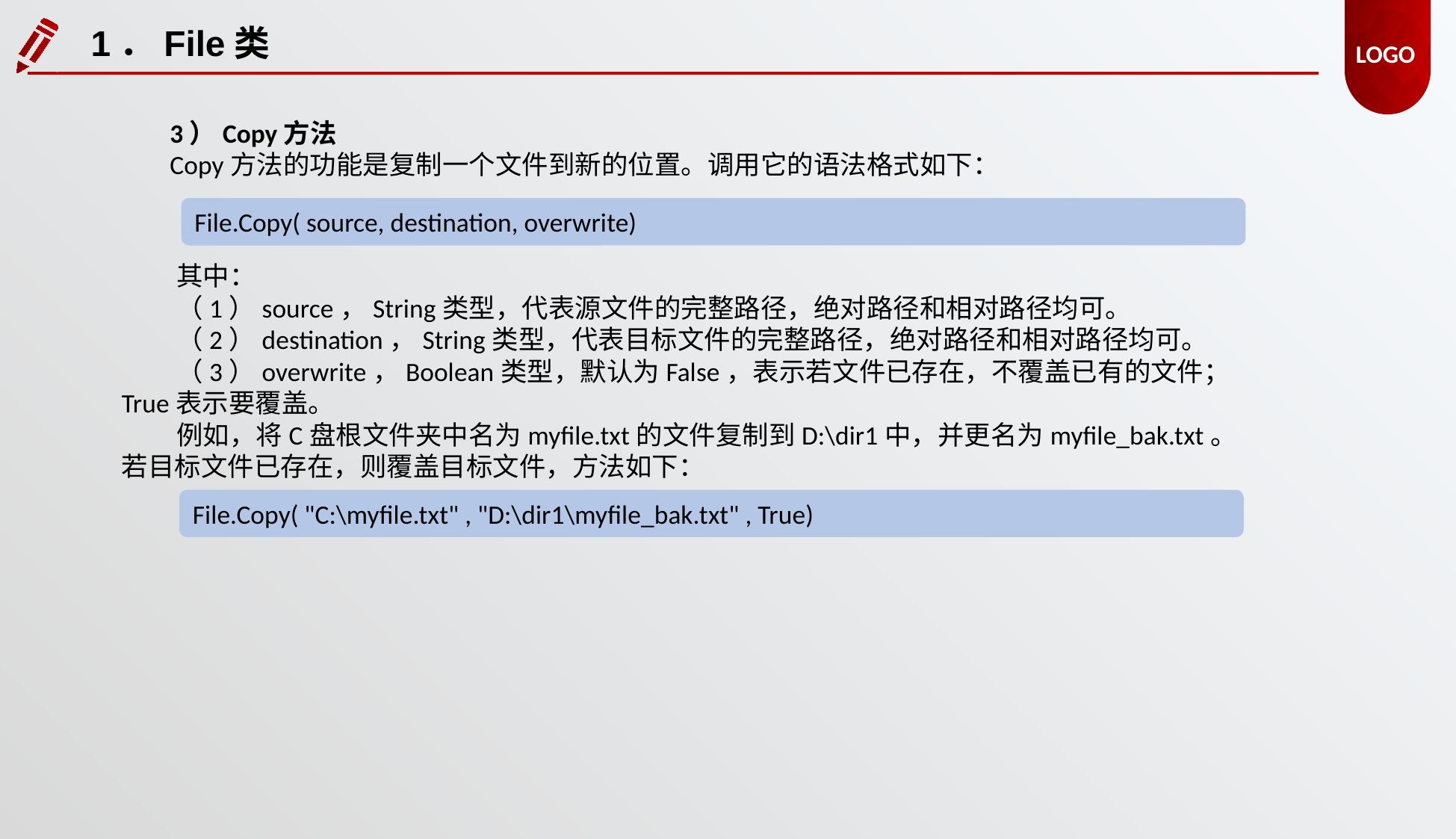

1．File类
3）Copy方法
Copy方法的功能是复制一个文件到新的位置。调用它的语法格式如下：
File.Copy( source, destination, overwrite)
其中：
（1）source，String类型，代表源文件的完整路径，绝对路径和相对路径均可。
（2）destination，String类型，代表目标文件的完整路径，绝对路径和相对路径均可。
（3）overwrite，Boolean类型，默认为False，表示若文件已存在，不覆盖已有的文件；True表示要覆盖。
例如，将C盘根文件夹中名为myfile.txt的文件复制到D:\dir1中，并更名为myfile_bak.txt。若目标文件已存在，则覆盖目标文件，方法如下：
File.Copy( "C:\myfile.txt" , "D:\dir1\myfile_bak.txt" , True)